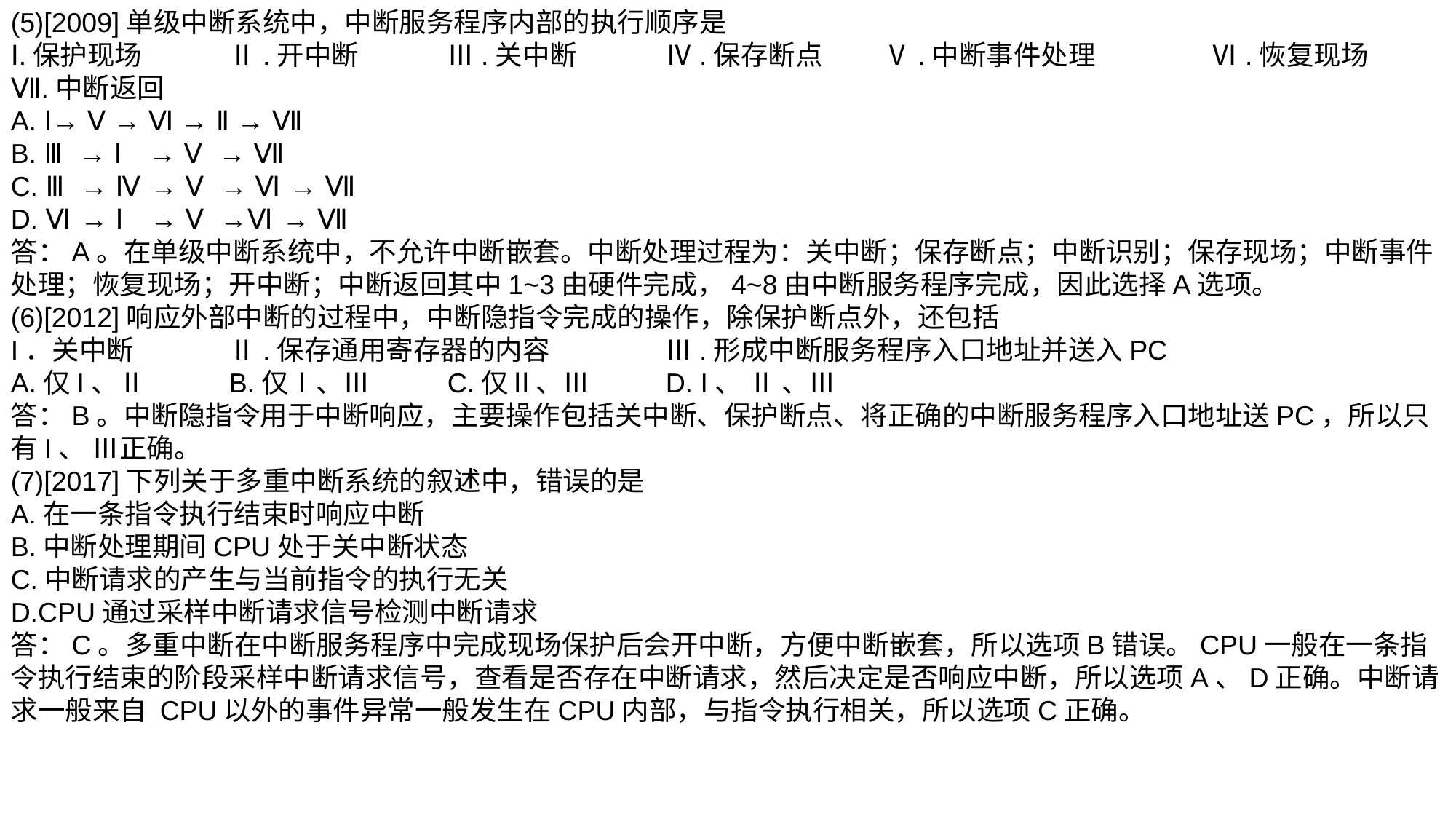

(5)[2009]单级中断系统中，中断服务程序内部的执行顺序是
Ⅰ.保护现场	Ⅱ.开中断	Ⅲ.关中断	Ⅳ.保存断点	Ⅴ.中断事件处理		Ⅵ.恢复现场
Ⅶ.中断返回
A. Ⅰ→ Ⅴ → Ⅵ → Ⅱ → Ⅶ
B. Ⅲ → Ⅰ → Ⅴ → Ⅶ
C. Ⅲ → Ⅳ → Ⅴ → Ⅵ → Ⅶ
D. Ⅵ → Ⅰ → Ⅴ →Ⅵ → Ⅶ
答：A。在单级中断系统中，不允许中断嵌套。中断处理过程为：关中断；保存断点；中断识别；保存现场；中断事件处理；恢复现场；开中断；中断返回其中1~3由硬件完成，4~8由中断服务程序完成，因此选择A选项。
(6)[2012]响应外部中断的过程中，中断隐指令完成的操作，除保护断点外，还包括
I．关中断	Ⅱ.保存通用寄存器的内容		Ⅲ.形成中断服务程序入口地址并送入PC
A.仅I、Ⅱ	B.仅Ⅰ、Ⅲ	C.仅Ⅱ、Ⅲ	D. I、 Ⅱ 、Ⅲ
答：B。中断隐指令用于中断响应，主要操作包括关中断、保护断点、将正确的中断服务程序入口地址送PC，所以只有I、 Ⅲ正确。
(7)[2017]下列关于多重中断系统的叙述中，错误的是
A.在一条指令执行结束时响应中断
B.中断处理期间CPU处于关中断状态
C.中断请求的产生与当前指令的执行无关
D.CPU通过采样中断请求信号检测中断请求
答：C。多重中断在中断服务程序中完成现场保护后会开中断，方便中断嵌套，所以选项B错误。CPU一般在一条指令执行结束的阶段采样中断请求信号，查看是否存在中断请求，然后决定是否响应中断，所以选项A、D正确。中断请求一般来自 CPU以外的事件异常一般发生在CPU内部，与指令执行相关，所以选项C正确。